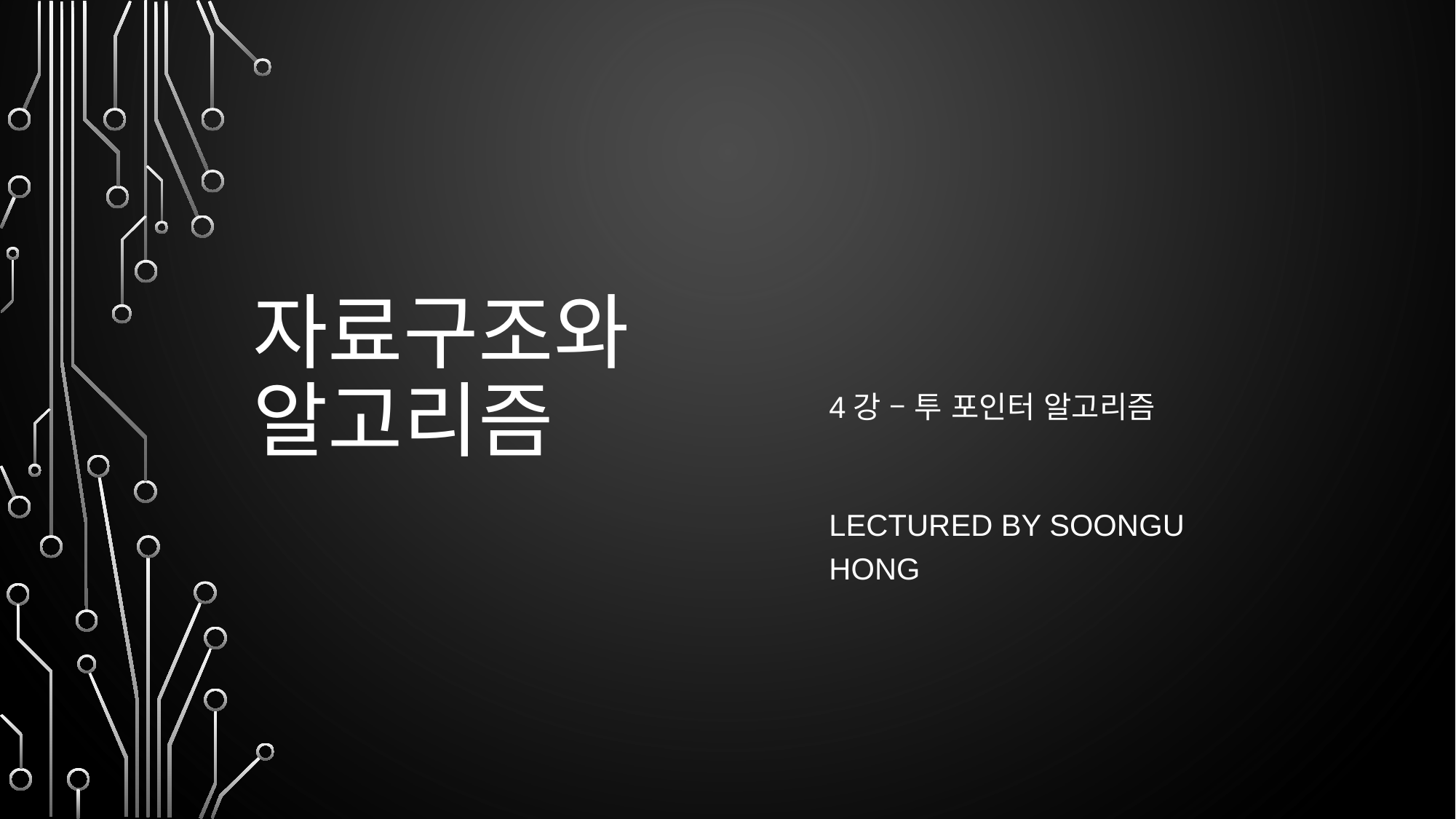

# 자료구조와 알고리즘

4강 – 투 포인터 알고리즘

Lectured by Soongu Hong